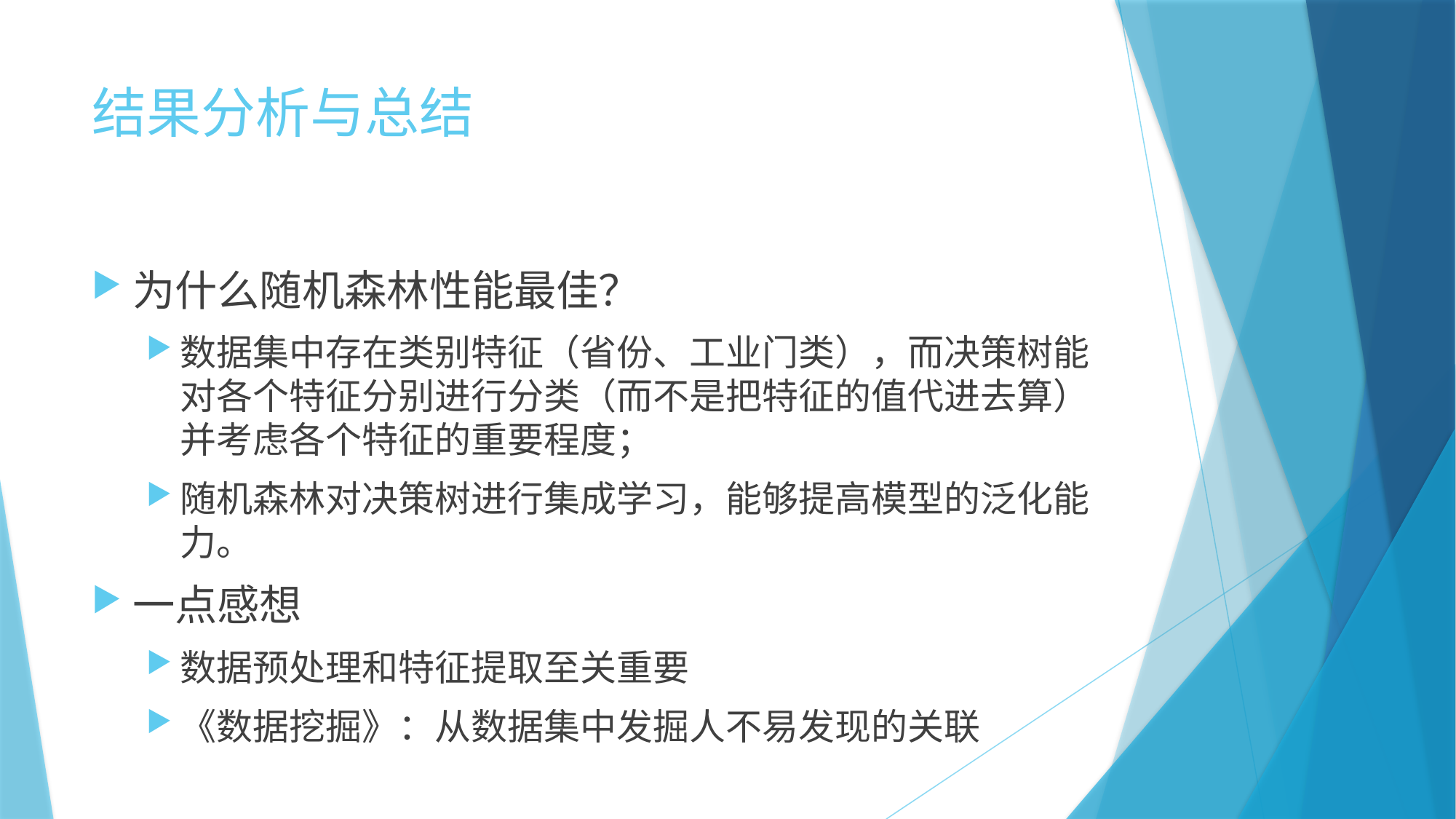

# 结果分析与总结
为什么随机森林性能最佳？
数据集中存在类别特征（省份、工业门类），而决策树能对各个特征分别进行分类（而不是把特征的值代进去算）并考虑各个特征的重要程度；
随机森林对决策树进行集成学习，能够提高模型的泛化能力。
一点感想
数据预处理和特征提取至关重要
《数据挖掘》：从数据集中发掘人不易发现的关联